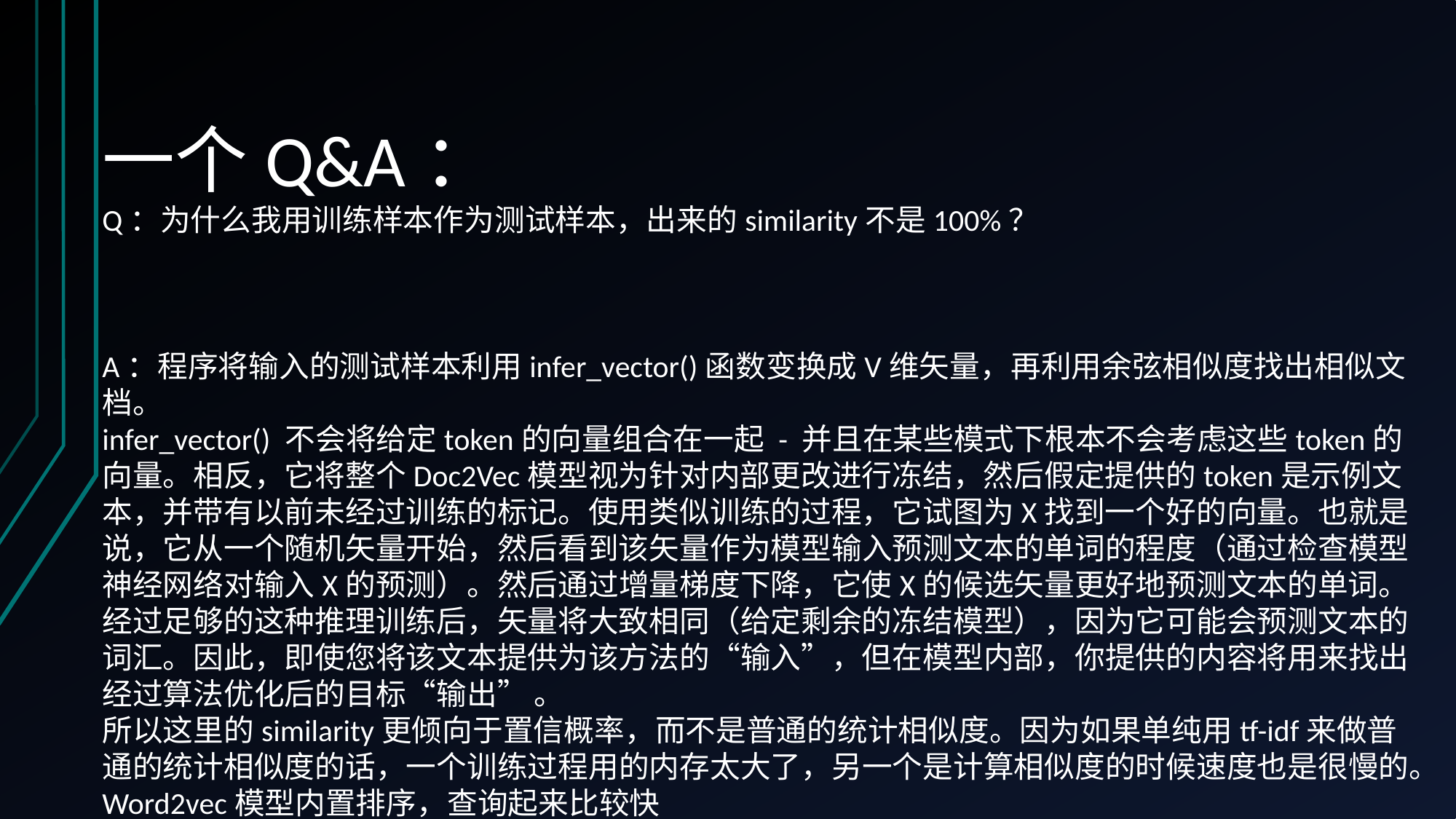

一个Q&A：
Q：为什么我用训练样本作为测试样本，出来的similarity不是100%？

A：程序将输入的测试样本利用infer_vector()函数变换成V维矢量，再利用余弦相似度找出相似文档。
infer_vector() 不会将给定token的向量组合在一起 - 并且在某些模式下根本不会考虑这些token的向量。相反，它将整个Doc2Vec模型视为针对内部更改进行冻结，然后假定提供的token是示例文本，并带有以前未经过训练的标记。使用类似训练的过程，它试图为X找到一个好的向量。也就是说，它从一个随机矢量开始，然后看到该矢量作为模型输入预测文本的单词的程度（通过检查模型神经网络对输入X的预测）。然后通过增量梯度下降，它使X的候选矢量更好地预测文本的单词。经过足够的这种推理训练后，矢量将大致相同（给定剩余的冻结模型），因为它可能会预测文本的词汇。因此，即使您将该文本提供为该方法的“输入”，但在模型内部，你提供的内容将用来找出经过算法优化后的目标“输出” 。
所以这里的similarity更倾向于置信概率，而不是普通的统计相似度。因为如果单纯用tf-idf来做普通的统计相似度的话，一个训练过程用的内存太大了，另一个是计算相似度的时候速度也是很慢的。Word2vec模型内置排序，查询起来比较快